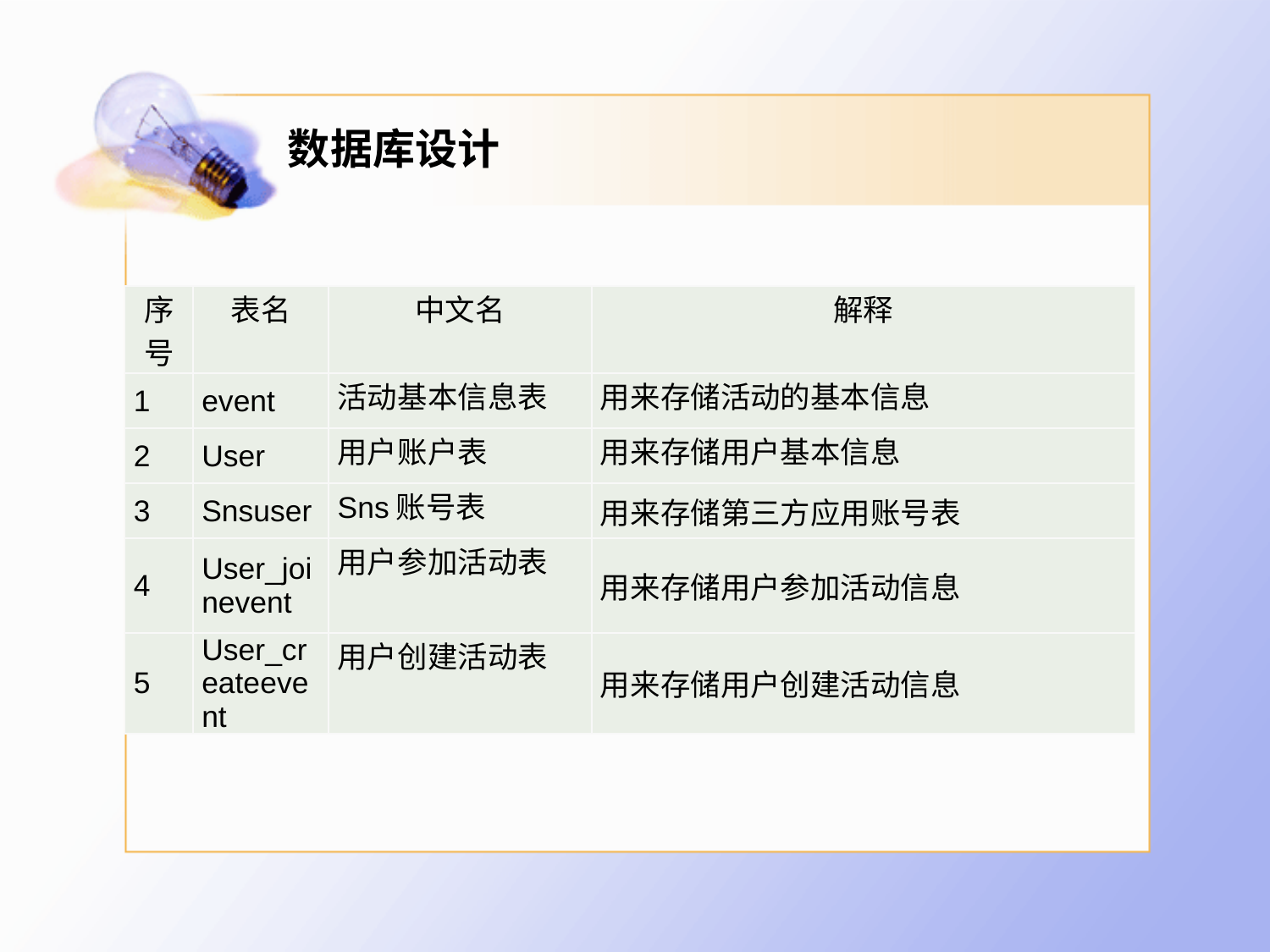

# 数据库设计
| 序号 | 表名 | 中文名 | 解释 |
| --- | --- | --- | --- |
| 1 | event | 活动基本信息表 | 用来存储活动的基本信息 |
| 2 | User | 用户账户表 | 用来存储用户基本信息 |
| 3 | Snsuser | Sns账号表 | 用来存储第三方应用账号表 |
| 4 | User\_joinevent | 用户参加活动表 | 用来存储用户参加活动信息 |
| 5 | User\_createevent | 用户创建活动表 | 用来存储用户创建活动信息 |